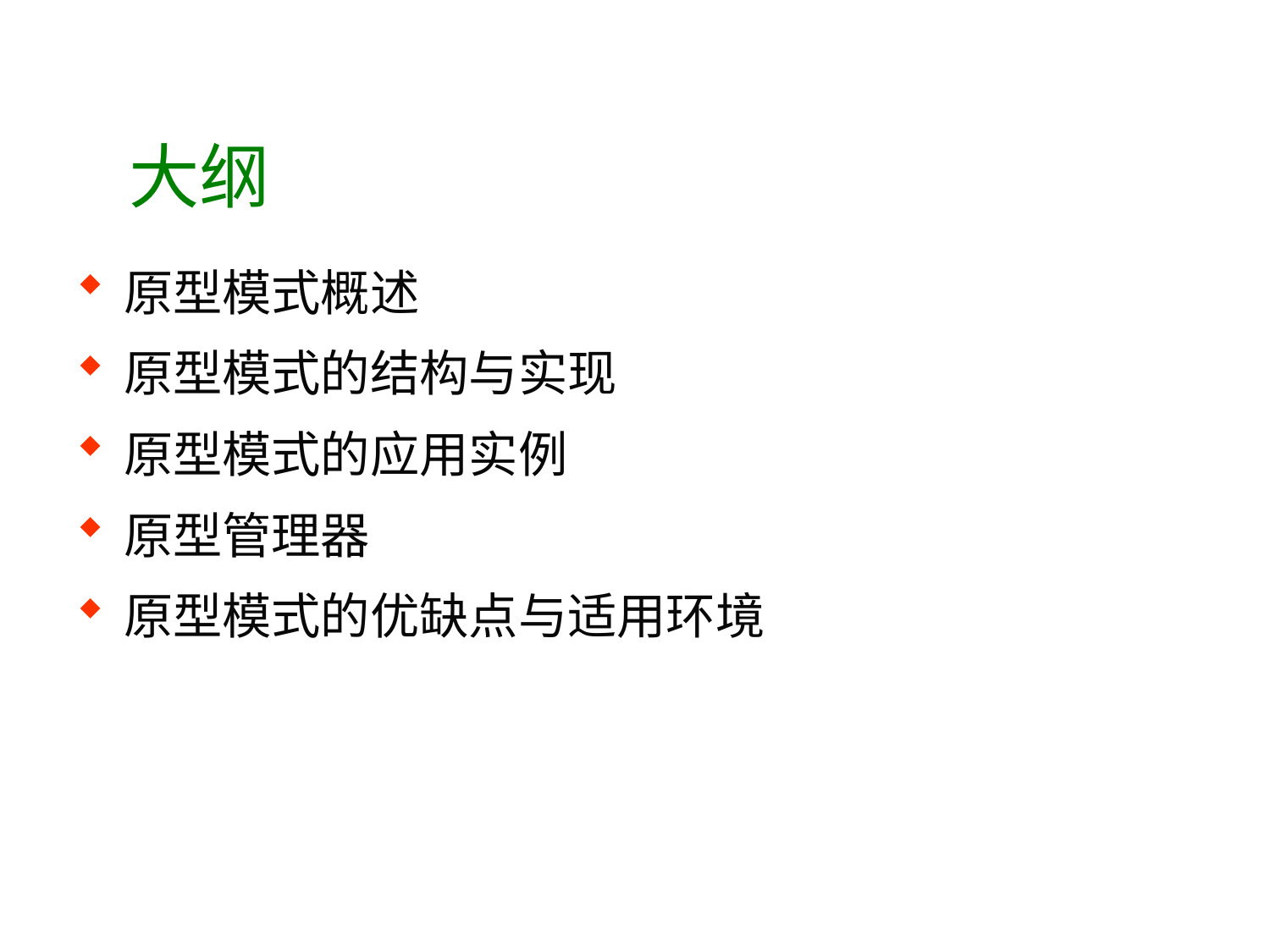

# 大纲

原型模式概述
原型模式的结构与实现
原型模式的应用实例
原型管理器
原型模式的优缺点与适用环境